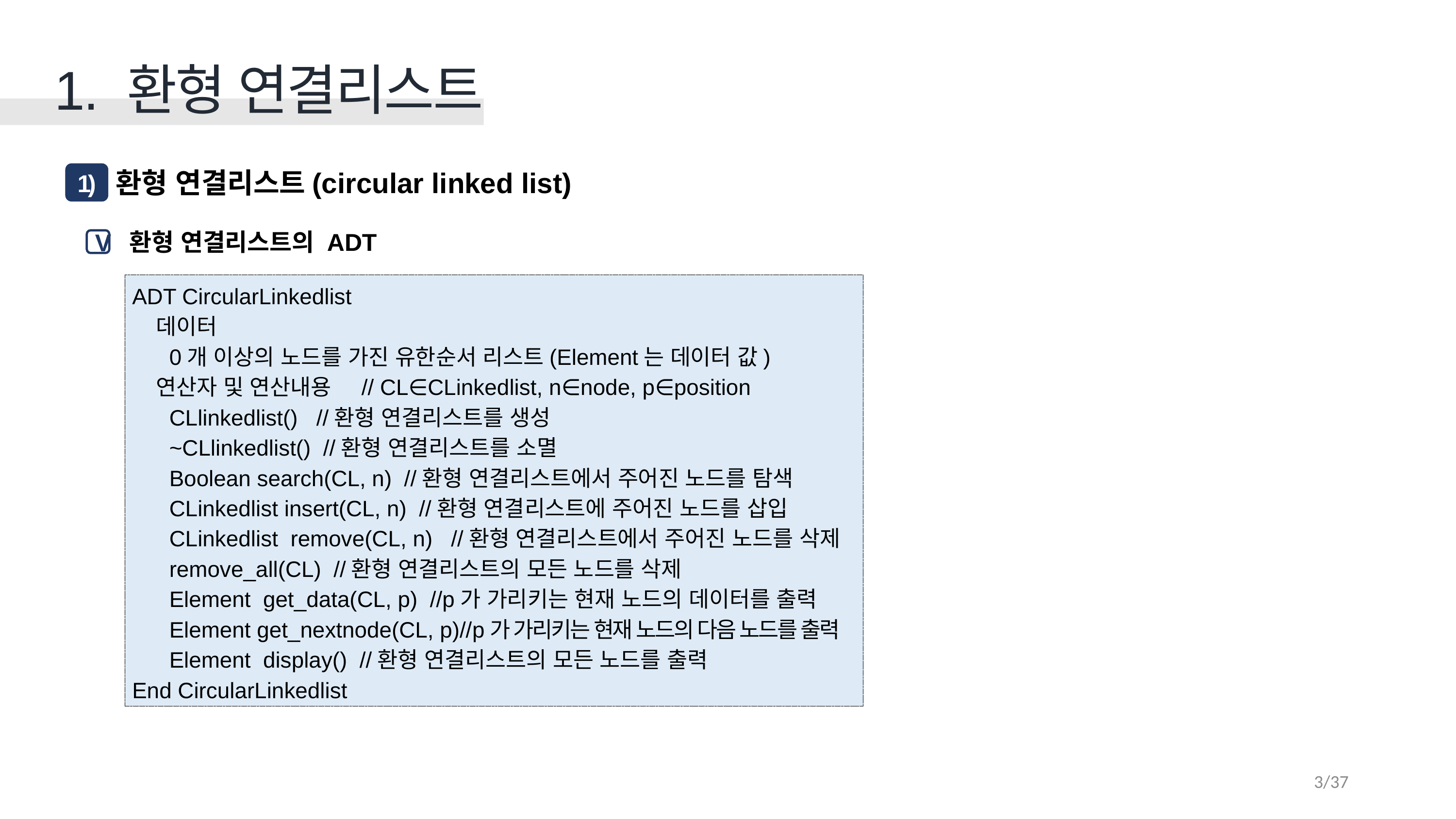

1. 환형 연결리스트

 환형 연결리스트(circular linked list)
1)
 환형 연결리스트의 ADT

V
ADT CircularLinkedlist
   데이터
      0개 이상의 노드를 가진 유한순서 리스트(Element는 데이터 값)
   연산자 및 연산내용    // CL∈CLinkedlist, n∈node, p∈position
      CLlinkedlist()   //환형 연결리스트를 생성
      ~CLlinkedlist()  //환형 연결리스트를 소멸
      Boolean search(CL, n)  //환형 연결리스트에서 주어진 노드를 탐색
      CLinkedlist insert(CL, n)  //환형 연결리스트에 주어진 노드를 삽입
      CLinkedlist  remove(CL, n)   //환형 연결리스트에서 주어진 노드를 삭제
      remove_all(CL)  //환형 연결리스트의 모든 노드를 삭제
      Element  get_data(CL, p)  //p가 가리키는 현재 노드의 데이터를 출력
      Element get_nextnode(CL, p)//p가 가리키는 현재 노드의 다음 노드를 출력
      Element  display()  //환형 연결리스트의 모든 노드를 출력
End CircularLinkedlist
3/37